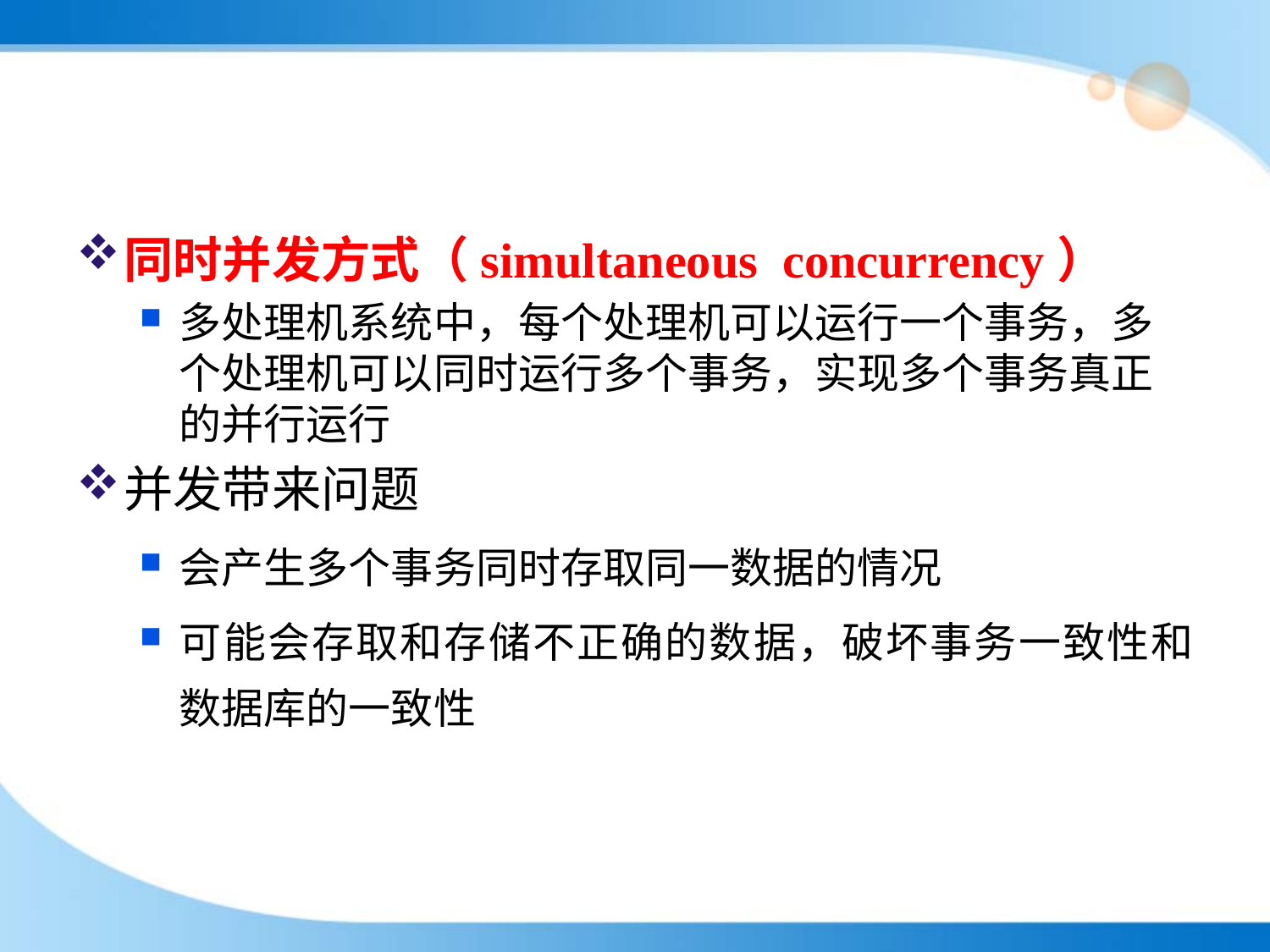

同时并发方式（simultaneous  concurrency）
多处理机系统中，每个处理机可以运行一个事务，多个处理机可以同时运行多个事务，实现多个事务真正的并行运行
并发带来问题
会产生多个事务同时存取同一数据的情况
可能会存取和存储不正确的数据，破坏事务一致性和数据库的一致性